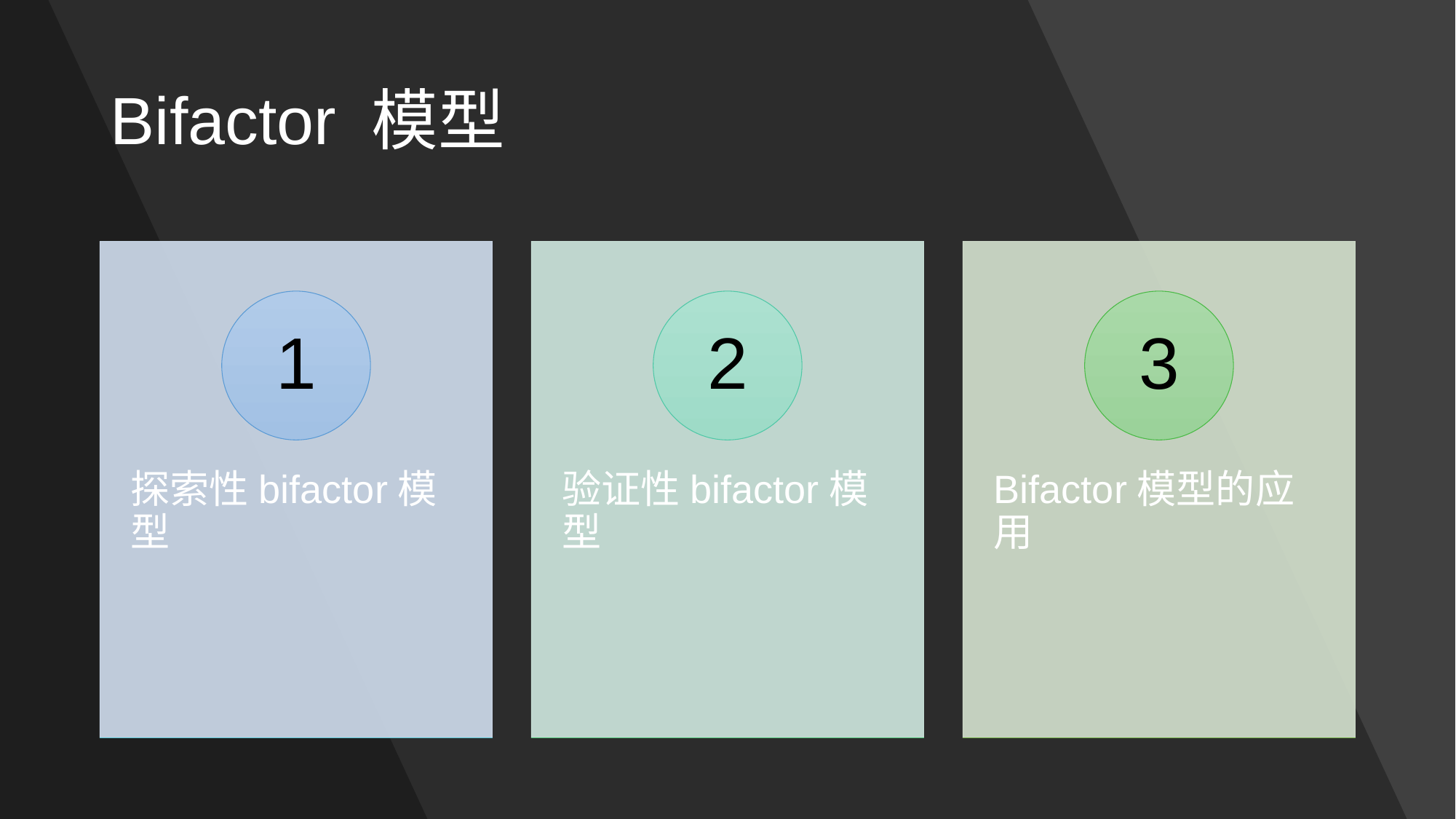

# Bifactor 模型
探索性bifactor模型
1
验证性bifactor模型
2
Bifactor模型的应用
3